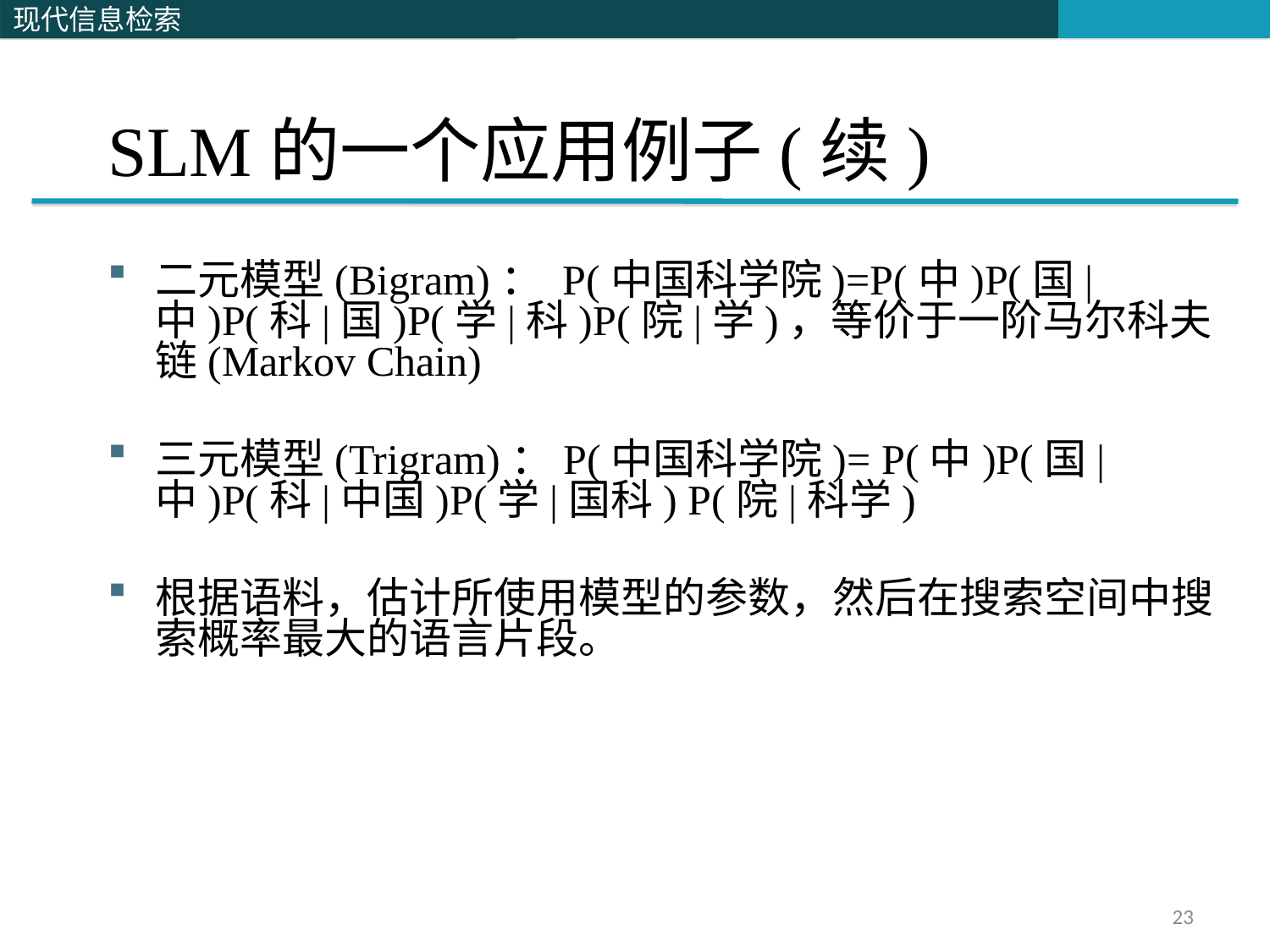

# SLM的一个应用例子(续)
二元模型(Bigram)： P(中国科学院)=P(中)P(国|中)P(科|国)P(学|科)P(院|学)，等价于一阶马尔科夫链(Markov Chain)

三元模型(Trigram)：P(中国科学院)= P(中)P(国|中)P(科|中国)P(学|国科) P(院|科学)

根据语料，估计所使用模型的参数，然后在搜索空间中搜索概率最大的语言片段。

23
以下经允许，借用了丁国栋博士的部分报告